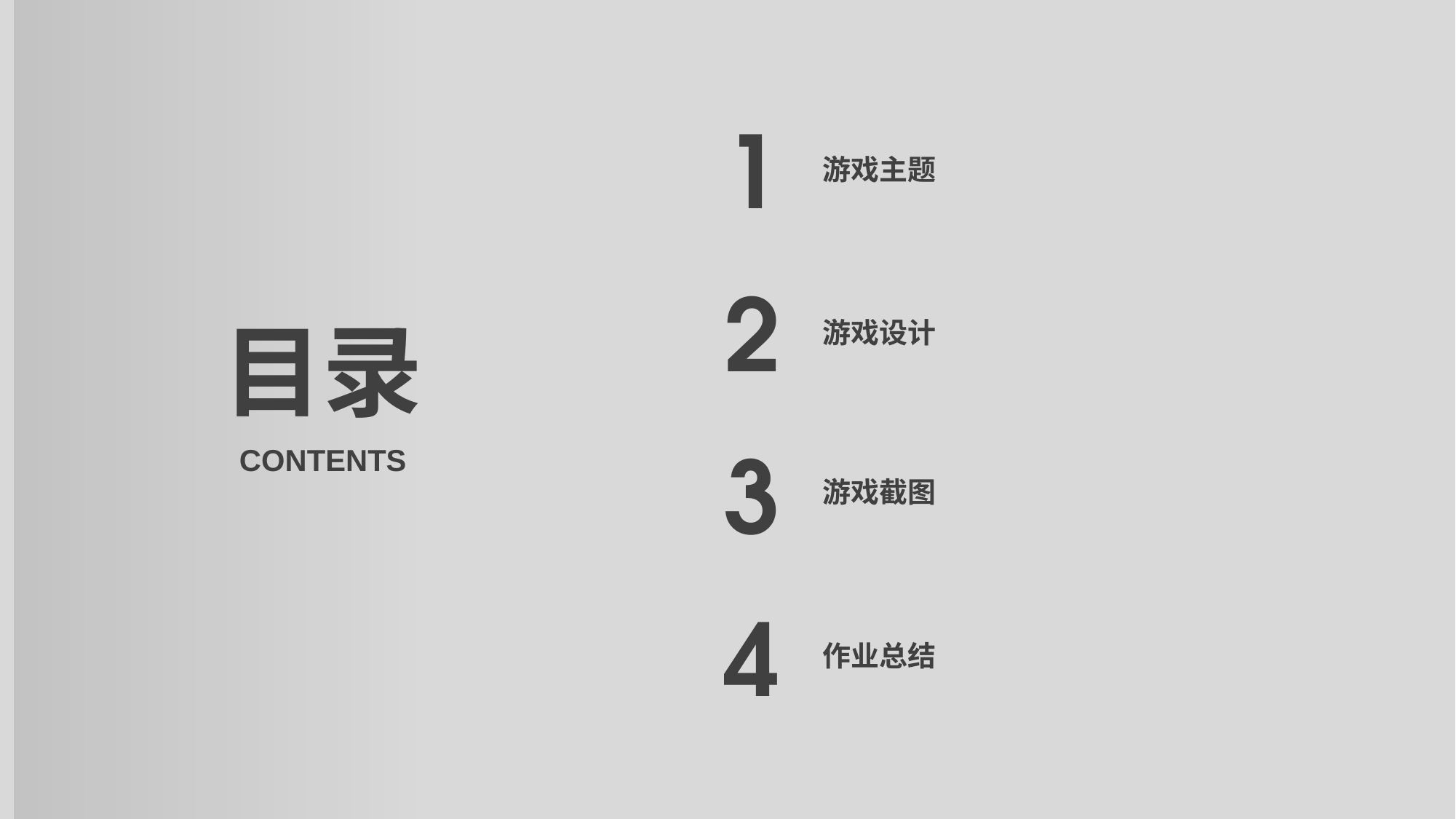

1
游戏主题
2
目录
游戏设计
3
CONTENTS
游戏截图
4
作业总结